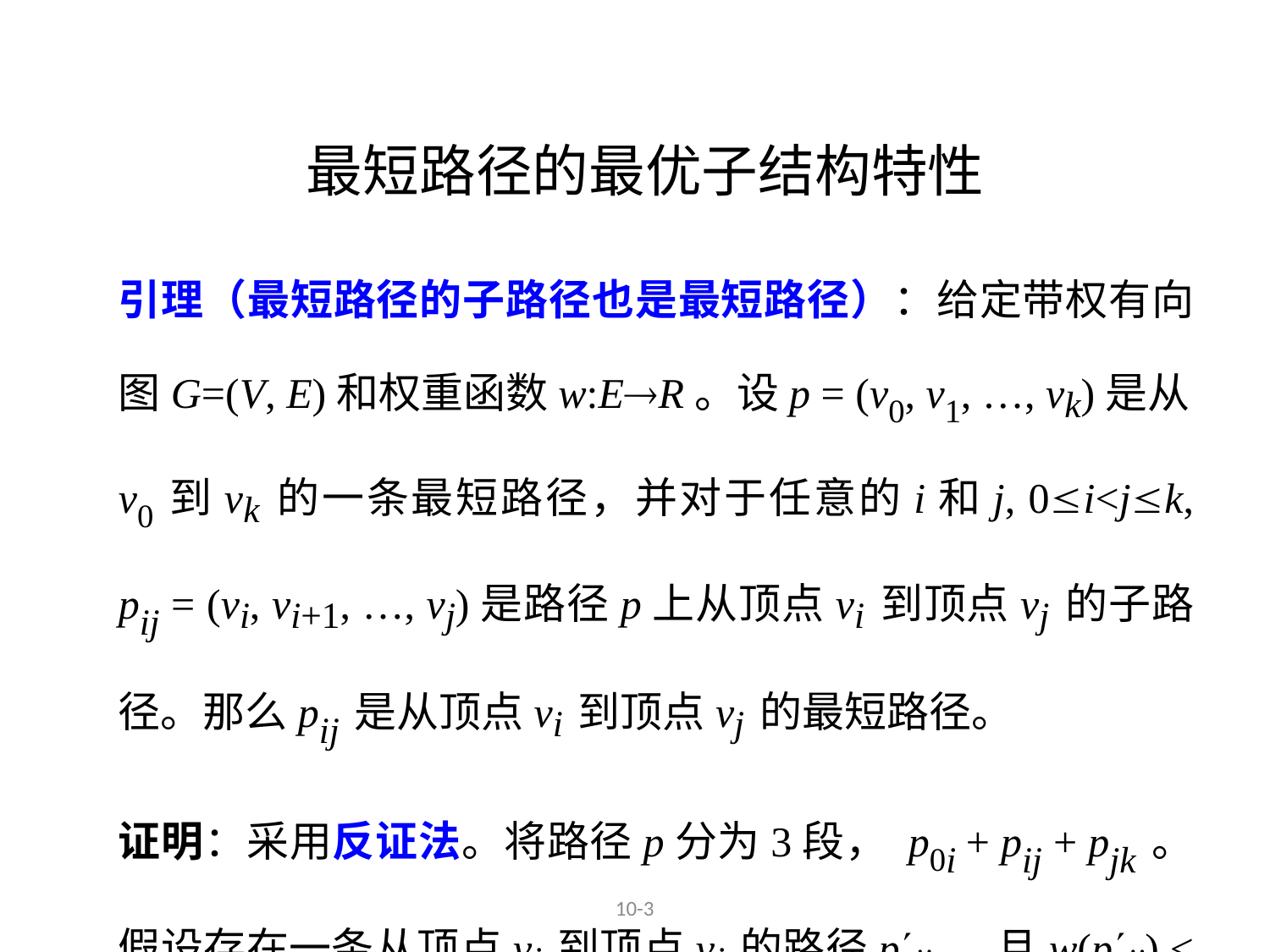

# 最短路径的最优子结构特性
引理（最短路径的子路径也是最短路径）：给定带权有向图G=(V, E)和权重函数w:E→R。设p = (v0, v1, …, vk)是从v0到vk的一条最短路径，并对于任意的i和j, 0≤i<j≤k, pij = (vi, vi+1, …, vj)是路径p上从顶点vi到顶点vj的子路径。那么pij是从顶点vi到顶点vj的最短路径。
证明：采用反证法。将路径p分为3段， p0i + pij + pjk。假设存在一条从顶点vi到顶点vj的路径p′ij ，且w(p′ij) < w(pij)。则有，p′ ← p0i + p′ij + pjk也是一条连接v0到vk的路径，且其权重小于w(p)。这与p是从v0到vk的一条最短路径的假设相矛盾。
10-3